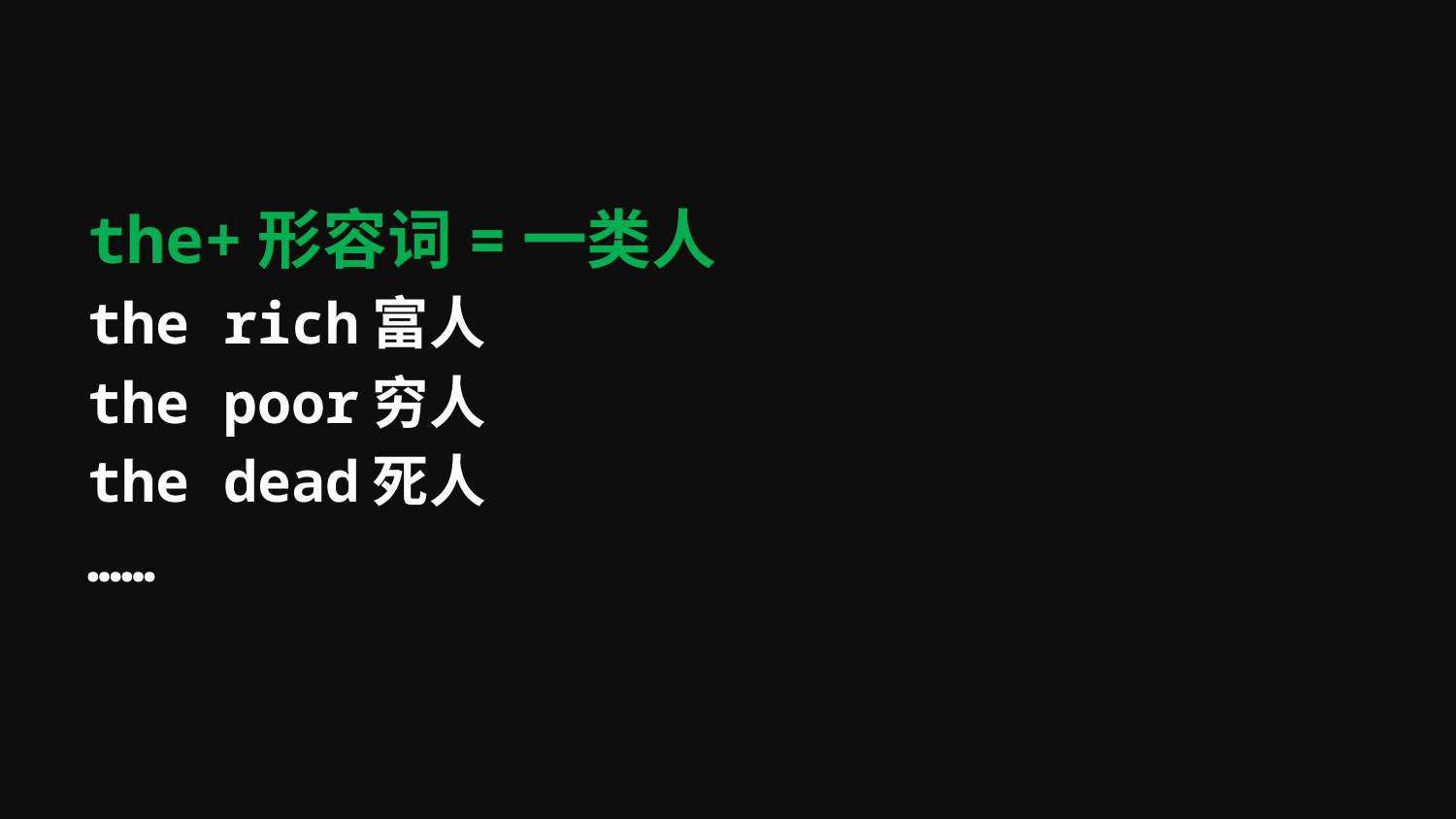

#
the+形容词=一类人
the rich富人
the poor穷人
the dead死人
……